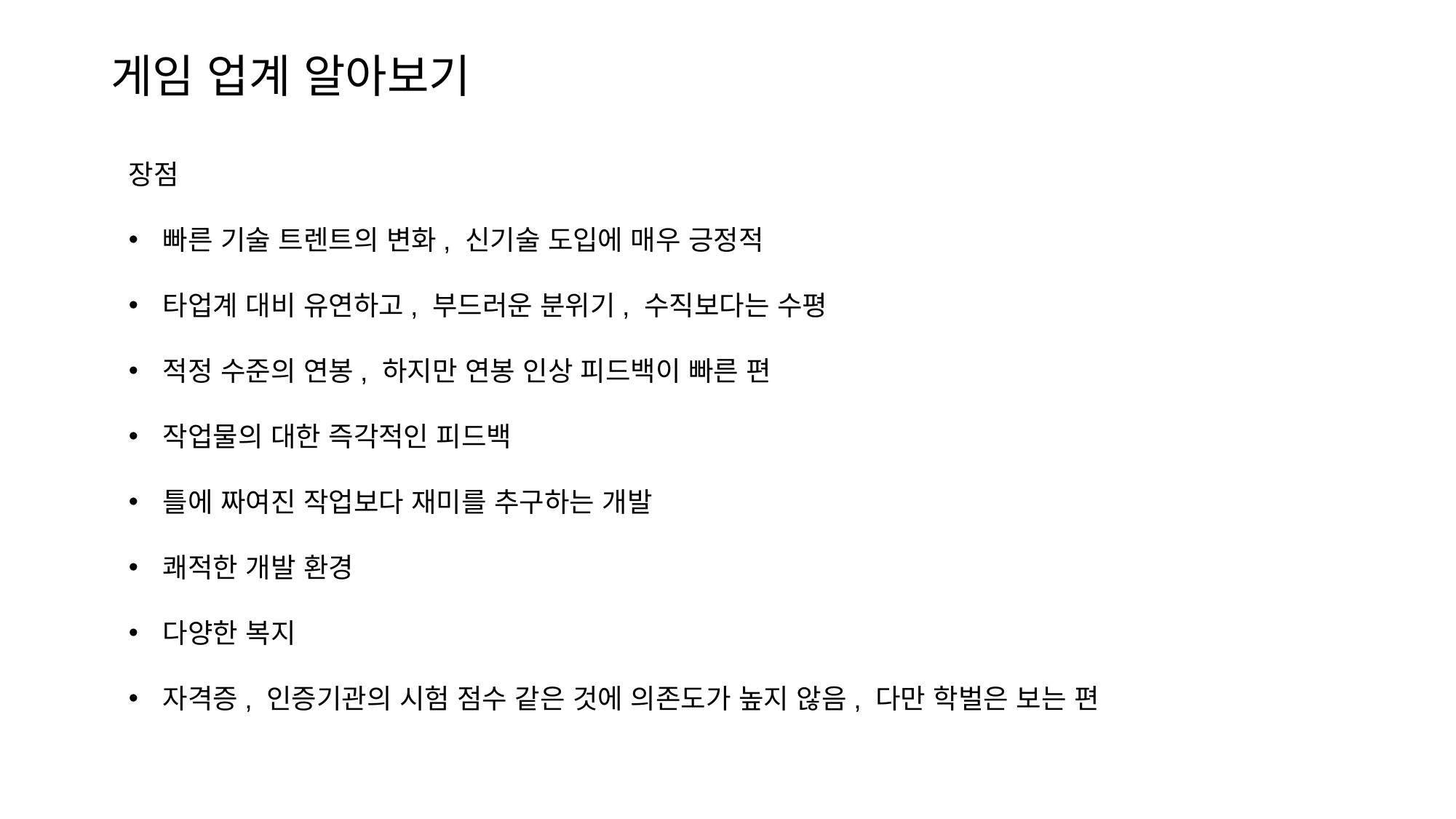

# 게임 업계 알아보기
장점

빠른 기술 트렌트의 변화, 신기술 도입에 매우 긍정적

타업계 대비 유연하고, 부드러운 분위기, 수직보다는 수평

적정 수준의 연봉, 하지만 연봉 인상 피드백이 빠른 편

작업물의 대한 즉각적인 피드백

틀에 짜여진 작업보다 재미를 추구하는 개발

쾌적한 개발 환경

다양한 복지

자격증, 인증기관의 시험 점수 같은 것에 의존도가 높지 않음, 다만 학벌은 보는 편